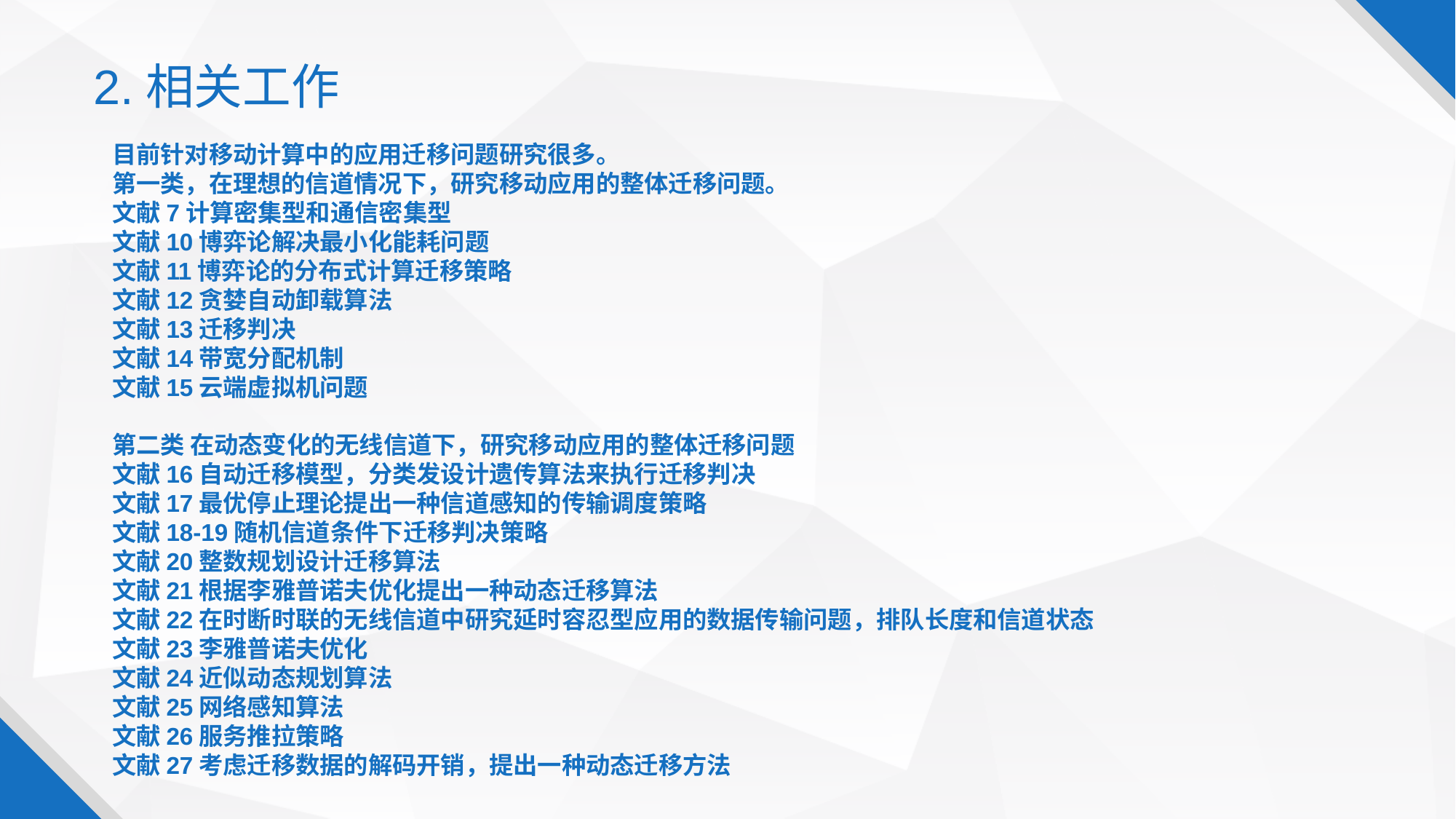

2.相关工作
目前针对移动计算中的应用迁移问题研究很多。
第一类，在理想的信道情况下，研究移动应用的整体迁移问题。
文献7计算密集型和通信密集型
文献10博弈论解决最小化能耗问题
文献11博弈论的分布式计算迁移策略
文献12贪婪自动卸载算法
文献13迁移判决
文献14带宽分配机制
文献15云端虚拟机问题

第二类 在动态变化的无线信道下，研究移动应用的整体迁移问题
文献16自动迁移模型，分类发设计遗传算法来执行迁移判决
文献17最优停止理论提出一种信道感知的传输调度策略
文献18-19随机信道条件下迁移判决策略
文献20整数规划设计迁移算法
文献21根据李雅普诺夫优化提出一种动态迁移算法
文献22在时断时联的无线信道中研究延时容忍型应用的数据传输问题，排队长度和信道状态
文献23李雅普诺夫优化
文献24近似动态规划算法
文献25网络感知算法
文献26服务推拉策略
文献27考虑迁移数据的解码开销，提出一种动态迁移方法